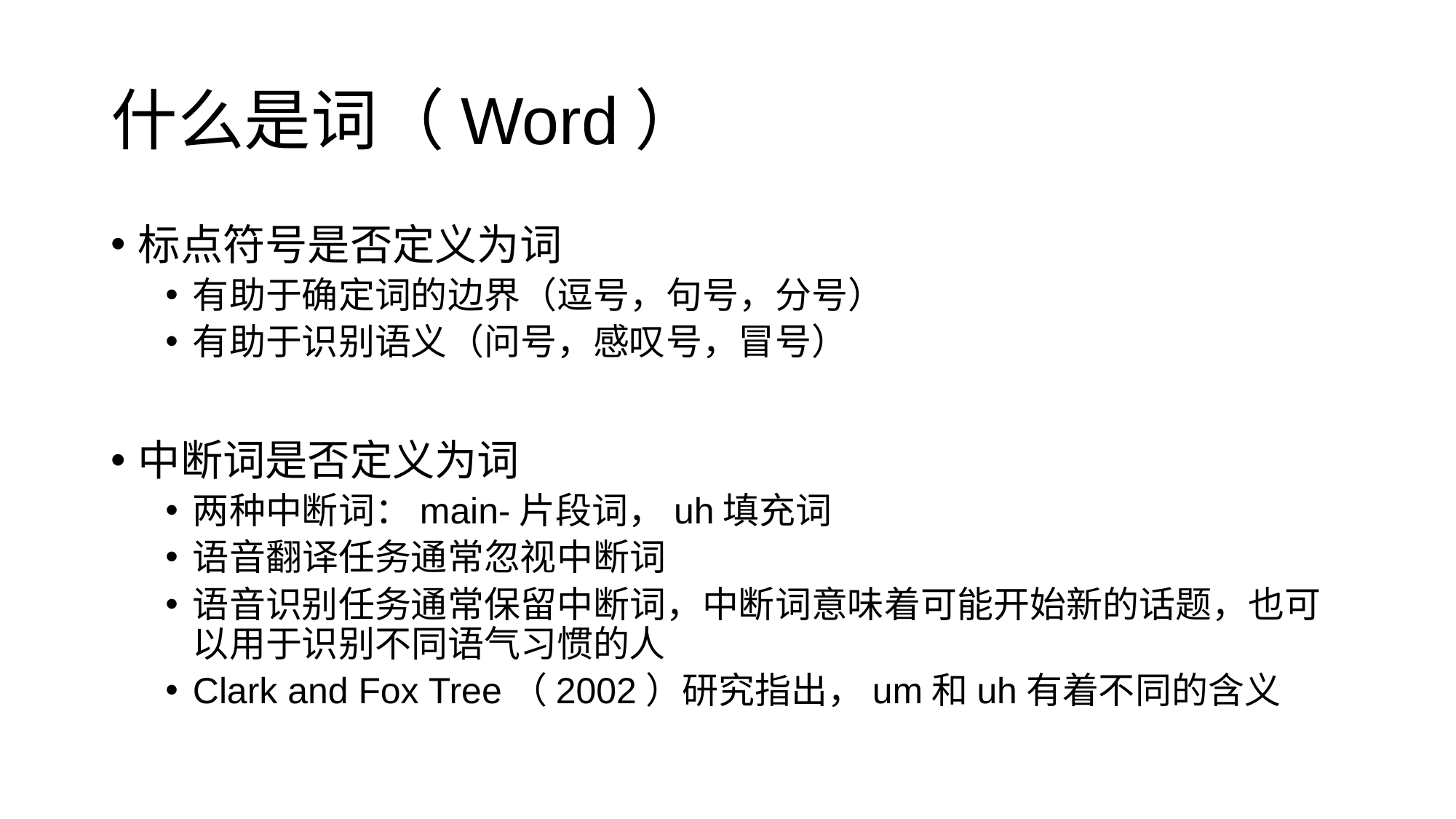

# 什么是词（Word）
标点符号是否定义为词
有助于确定词的边界（逗号，句号，分号）
有助于识别语义（问号，感叹号，冒号）

中断词是否定义为词
两种中断词：main-片段词，uh填充词
语音翻译任务通常忽视中断词
语音识别任务通常保留中断词，中断词意味着可能开始新的话题，也可以用于识别不同语气习惯的人
Clark and Fox Tree（2002）研究指出，um和uh有着不同的含义